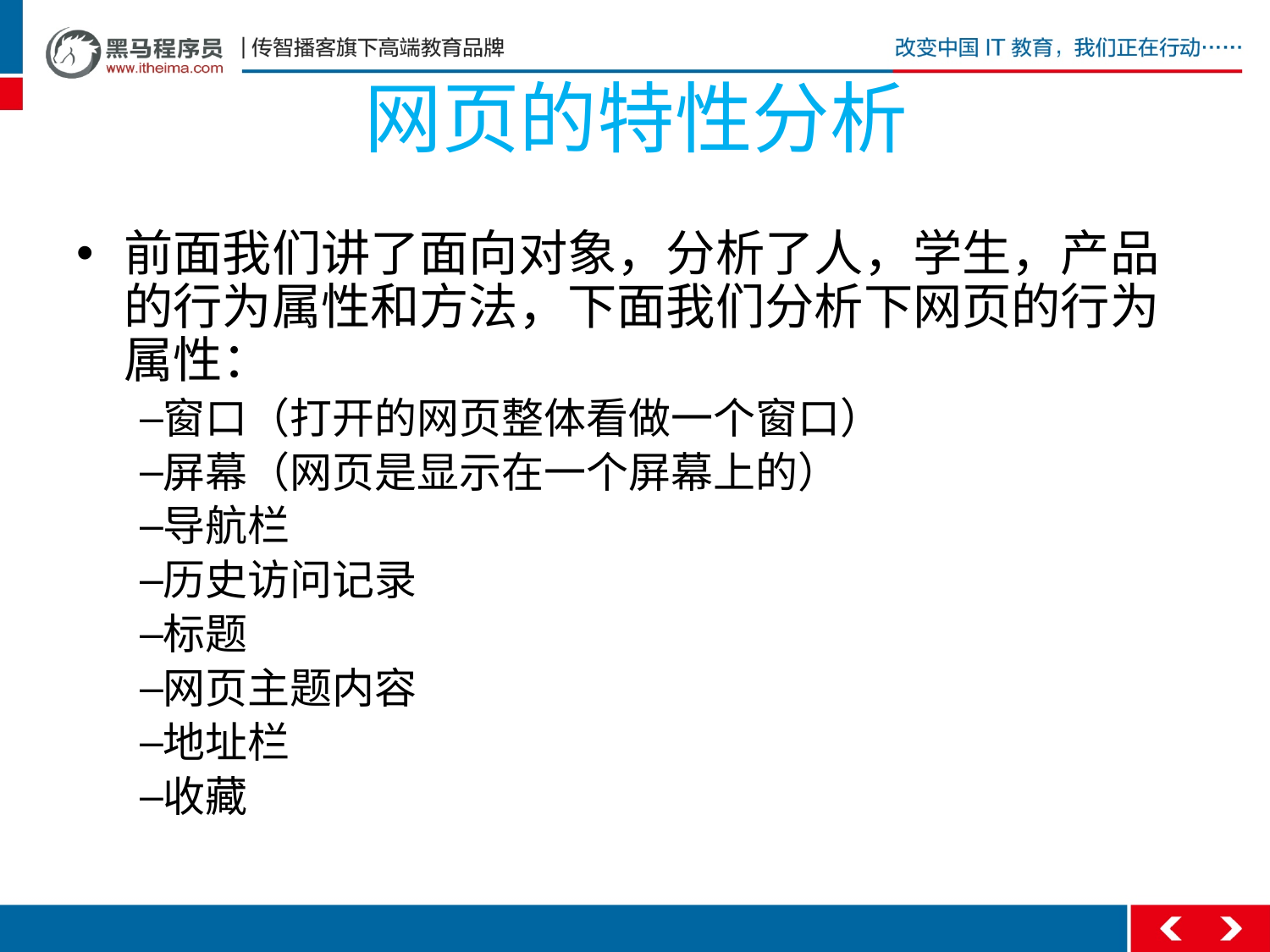

# 网页的特性分析
前面我们讲了面向对象，分析了人，学生，产品的行为属性和方法，下面我们分析下网页的行为属性：
窗口（打开的网页整体看做一个窗口）
屏幕（网页是显示在一个屏幕上的）
导航栏
历史访问记录
标题
网页主题内容
地址栏
收藏